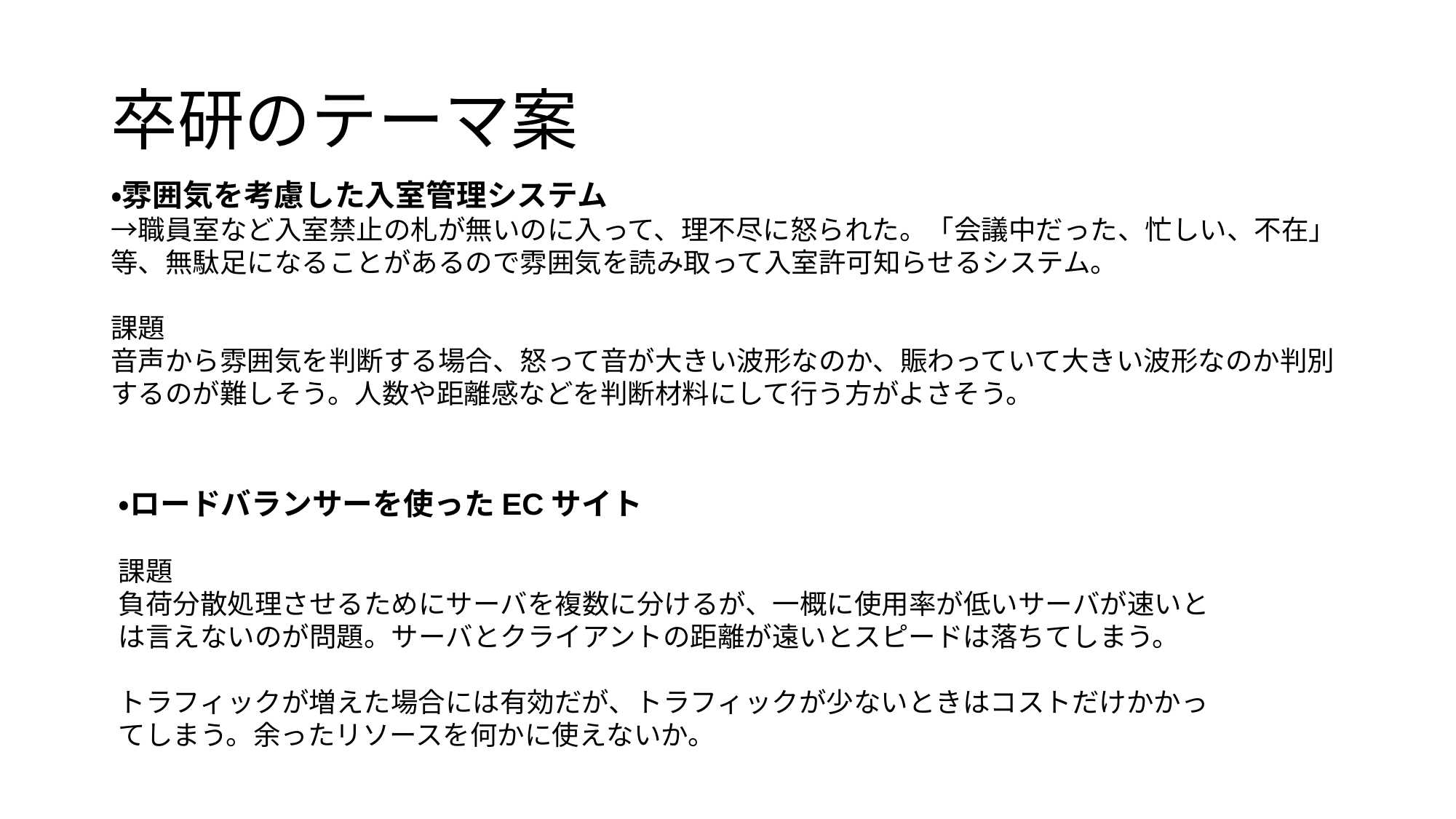

# 卒研のテーマ案
・雰囲気を考慮した入室管理システム
→職員室など入室禁止の札が無いのに入って、理不尽に怒られた。「会議中だった、忙しい、不在」等、無駄足になることがあるので雰囲気を読み取って入室許可知らせるシステム。
課題
音声から雰囲気を判断する場合、怒って音が大きい波形なのか、賑わっていて大きい波形なのか判別するのが難しそう。人数や距離感などを判断材料にして行う方がよさそう。

・ロードバランサーを使ったECサイト
課題
負荷分散処理させるためにサーバを複数に分けるが、一概に使用率が低いサーバが速いとは言えないのが問題。サーバとクライアントの距離が遠いとスピードは落ちてしまう。
トラフィックが増えた場合には有効だが、トラフィックが少ないときはコストだけかかってしまう。余ったリソースを何かに使えないか。